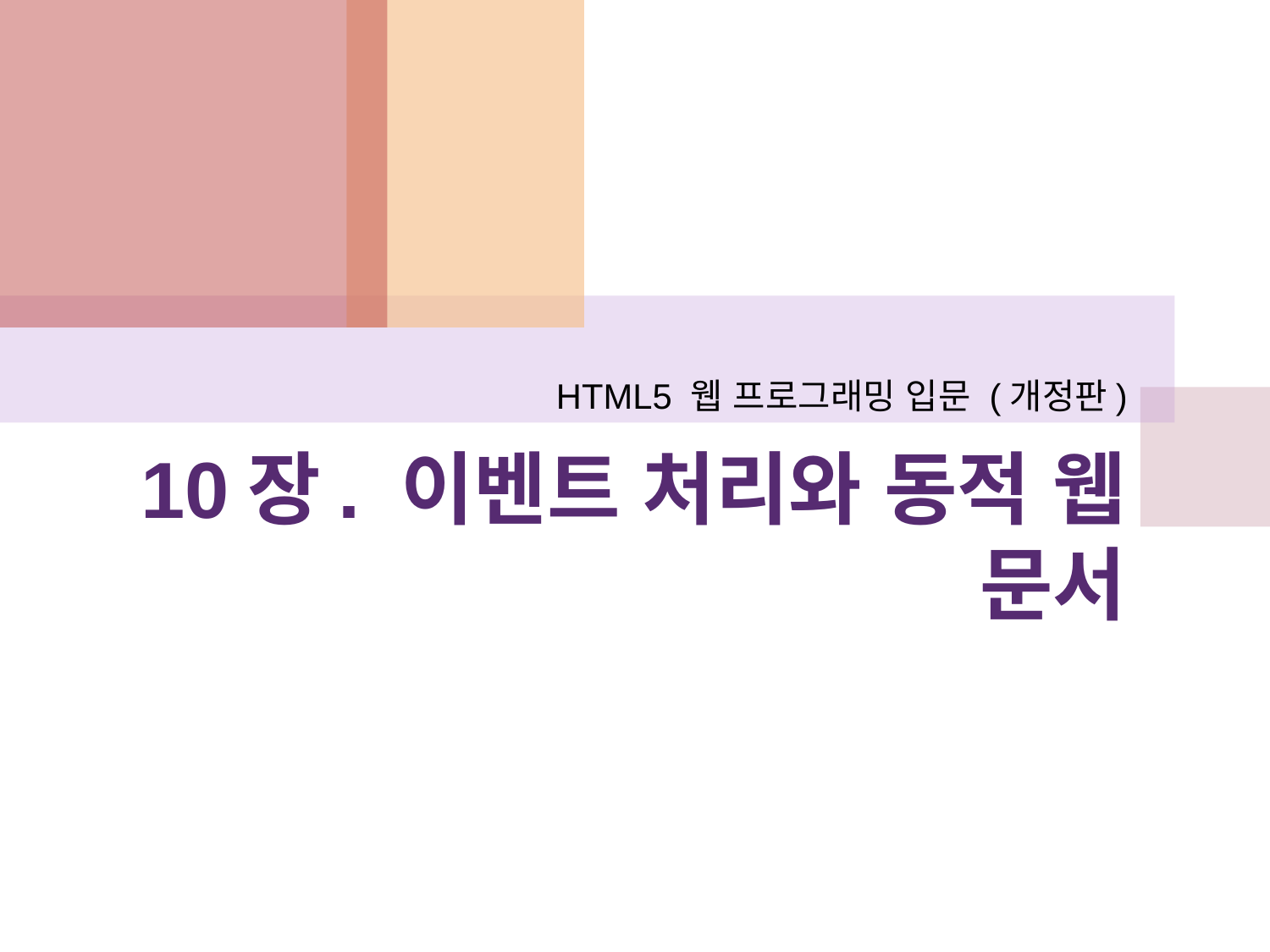

HTML5 웹 프로그래밍 입문 (개정판)
# 10장. 이벤트 처리와 동적 웹 문서